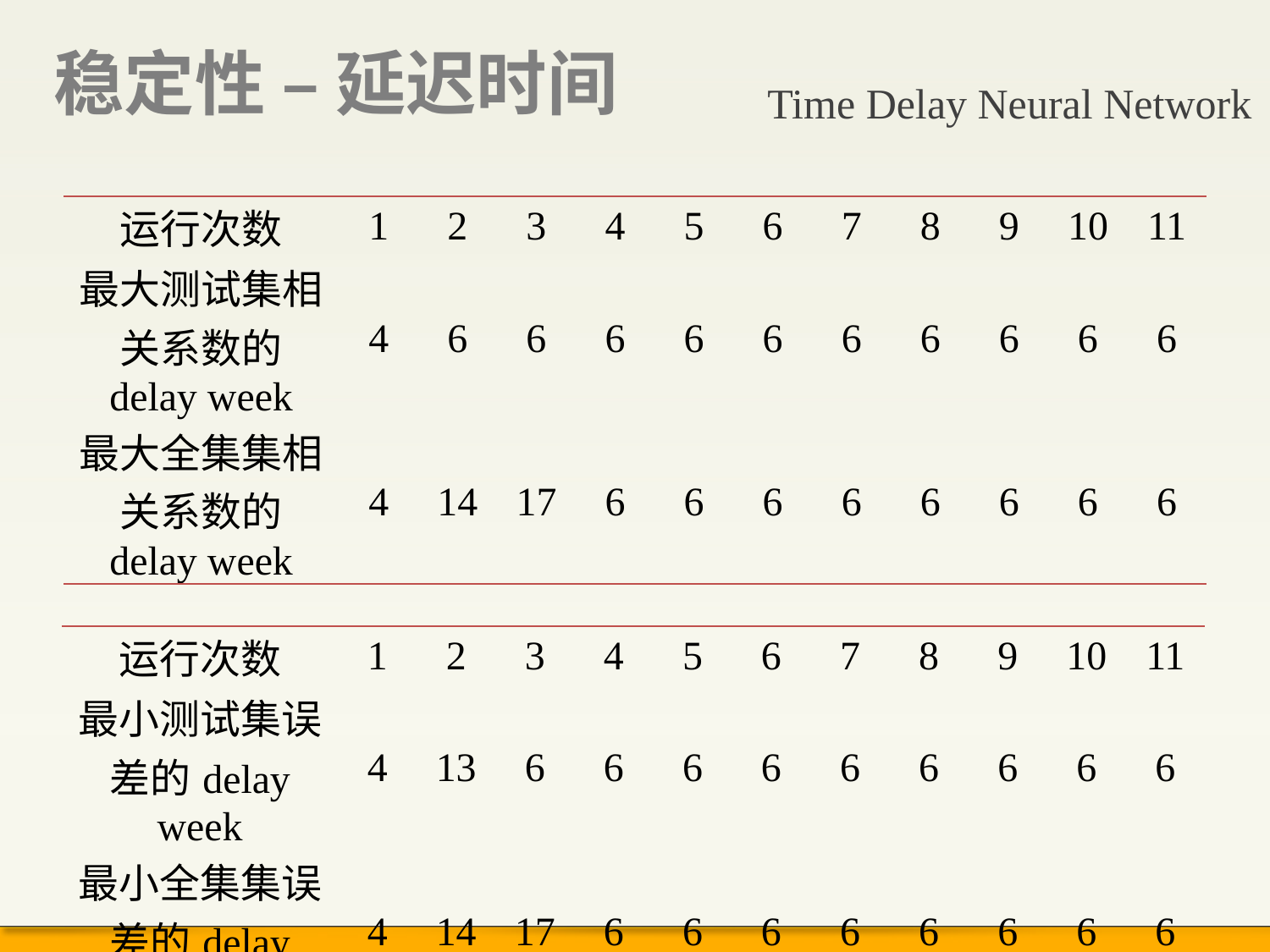

稳定性 – 延迟时间
Time Delay Neural Network
| 运行次数 | 1 | 2 | 3 | 4 | 5 | 6 | 7 | 8 | 9 | 10 | 11 |
| --- | --- | --- | --- | --- | --- | --- | --- | --- | --- | --- | --- |
| 最大测试集相关系数的 delay week | 4 | 6 | 6 | 6 | 6 | 6 | 6 | 6 | 6 | 6 | 6 |
| 最大全集集相关系数的 delay week | 4 | 14 | 17 | 6 | 6 | 6 | 6 | 6 | 6 | 6 | 6 |
| 运行次数 | 1 | 2 | 3 | 4 | 5 | 6 | 7 | 8 | 9 | 10 | 11 |
| --- | --- | --- | --- | --- | --- | --- | --- | --- | --- | --- | --- |
| 最小测试集误差的delay week | 4 | 13 | 6 | 6 | 6 | 6 | 6 | 6 | 6 | 6 | 6 |
| 最小全集集误差的delay week | 4 | 14 | 17 | 6 | 6 | 6 | 6 | 6 | 6 | 6 | 6 |